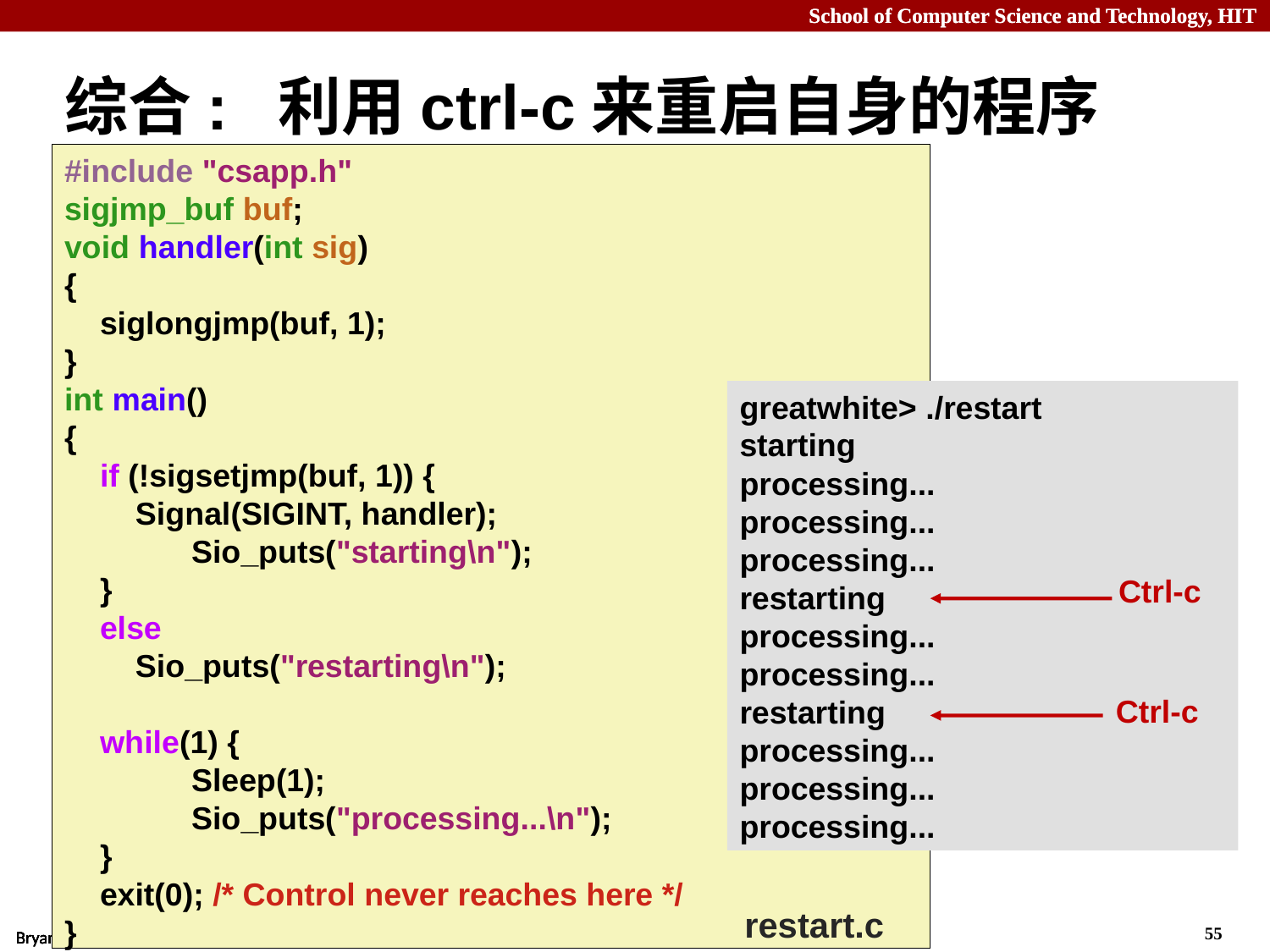

# 综合:  利用ctrl-c来重启自身的程序
#include "csapp.h"
sigjmp_buf buf;
void handler(int sig)
{
    siglongjmp(buf, 1);
}
int main()
{
    if (!sigsetjmp(buf, 1)) {
        Signal(SIGINT, handler);
	Sio_puts("starting\n");
    }
    else
        Sio_puts("restarting\n");

    while(1) {
	Sleep(1);
	Sio_puts("processing...\n");
    }
    exit(0); /* Control never reaches here */
}
restart.c

greatwhite> ./restart
starting
processing...
processing...
processing...
restarting
processing...
processing...
restarting
processing...
processing...
processing...
Ctrl-c

Ctrl-c